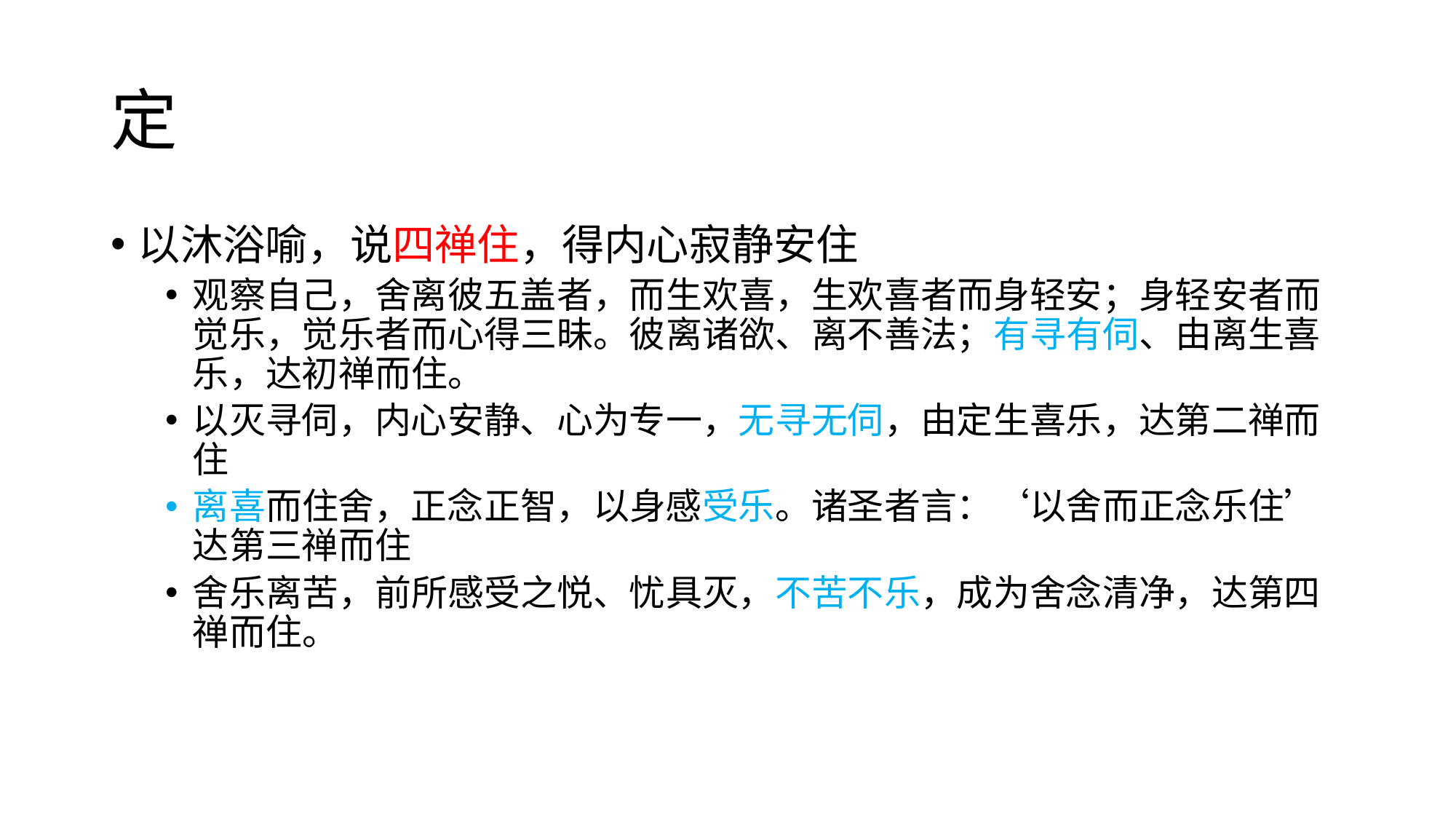

# 定
以沐浴喻，说四禅住，得内心寂静安住
观察自己，舍离彼五盖者，而生欢喜，生欢喜者而身轻安；身轻安者而觉乐，觉乐者而心得三昧。彼离诸欲、离不善法；有寻有伺、由离生喜乐，达初禅而住。
以灭寻伺，内心安静、心为专一，无寻无伺，由定生喜乐，达第二禅而住
离喜而住舍，正念正智，以身感受乐。诸圣者言：‘以舍而正念乐住’达第三禅而住
舍乐离苦，前所感受之悦、忧具灭，不苦不乐，成为舍念清净，达第四禅而住。